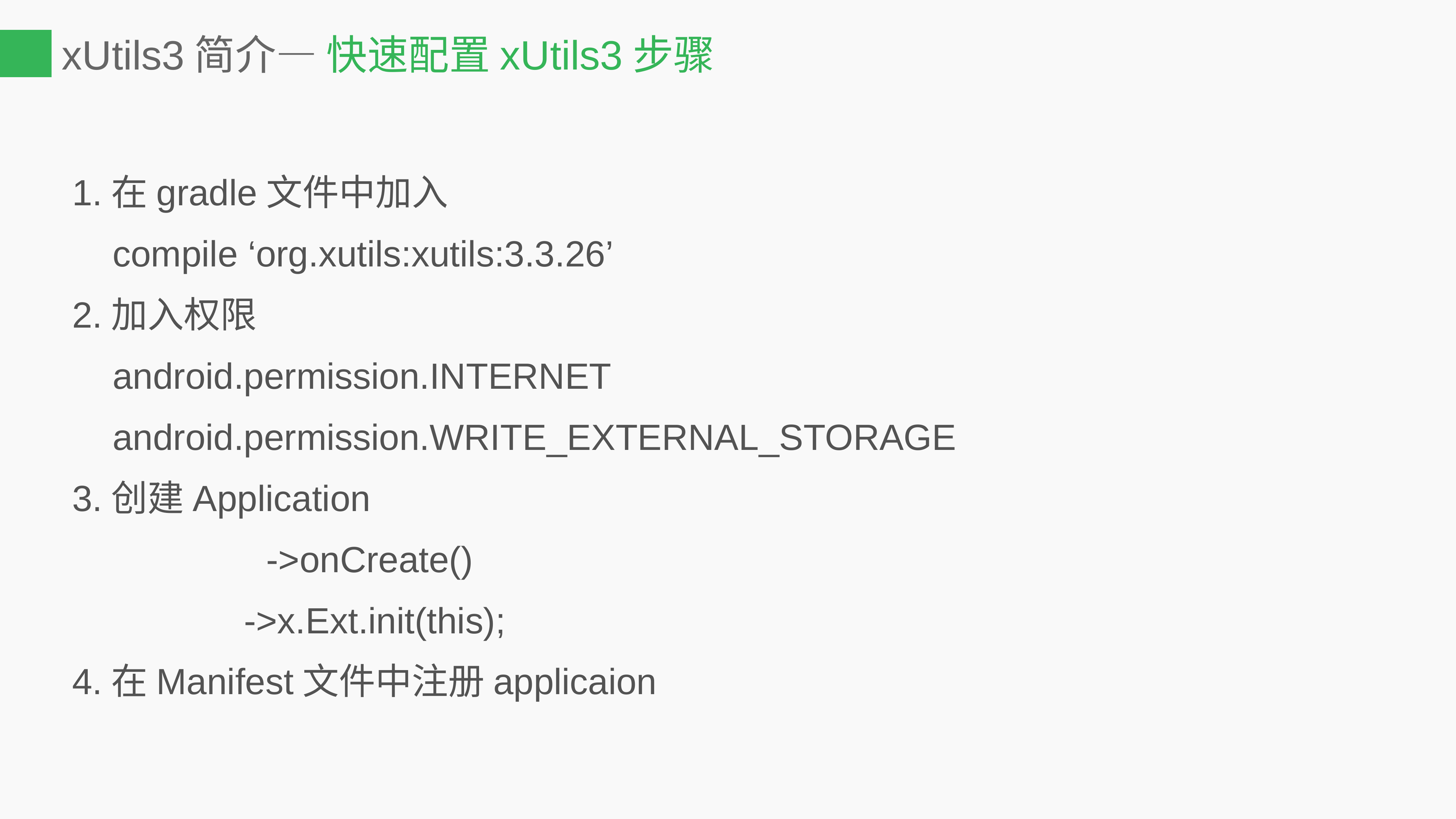

# xUtils3简介— 快速配置xUtils3步骤
1.在gradle文件中加入
    compile ‘org.xutils:xutils:3.3.26’
2.加入权限
    android.permission.INTERNET
    android.permission.WRITE_EXTERNAL_STORAGE
3.创建Application
				->onCreate()
                 ->x.Ext.init(this);
4.在Manifest文件中注册applicaion